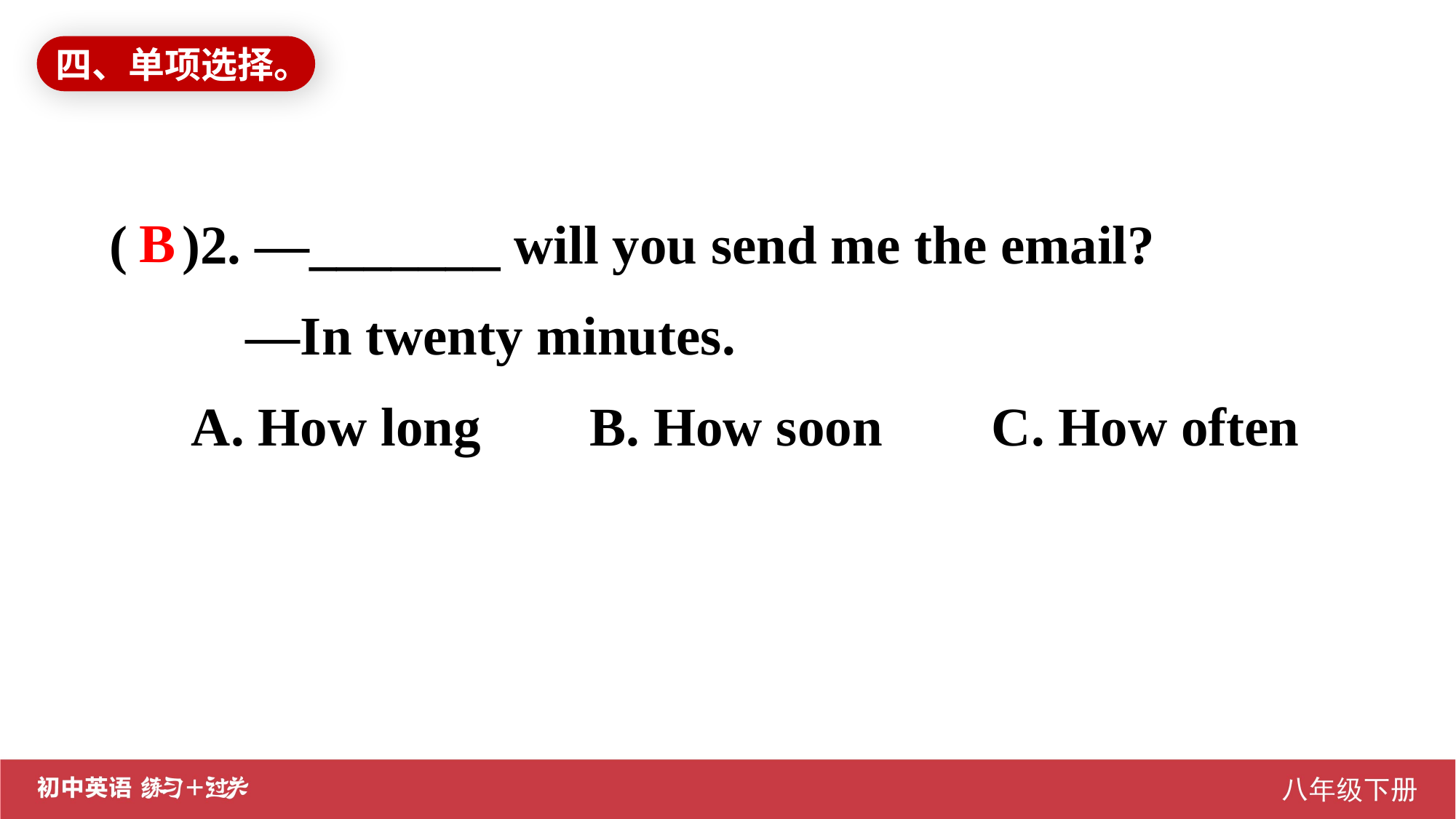

四、单项选择。
(    )2. —_______ will you send me the email?
          —In twenty minutes.
      A. How long        B. How soon        C. How often
B